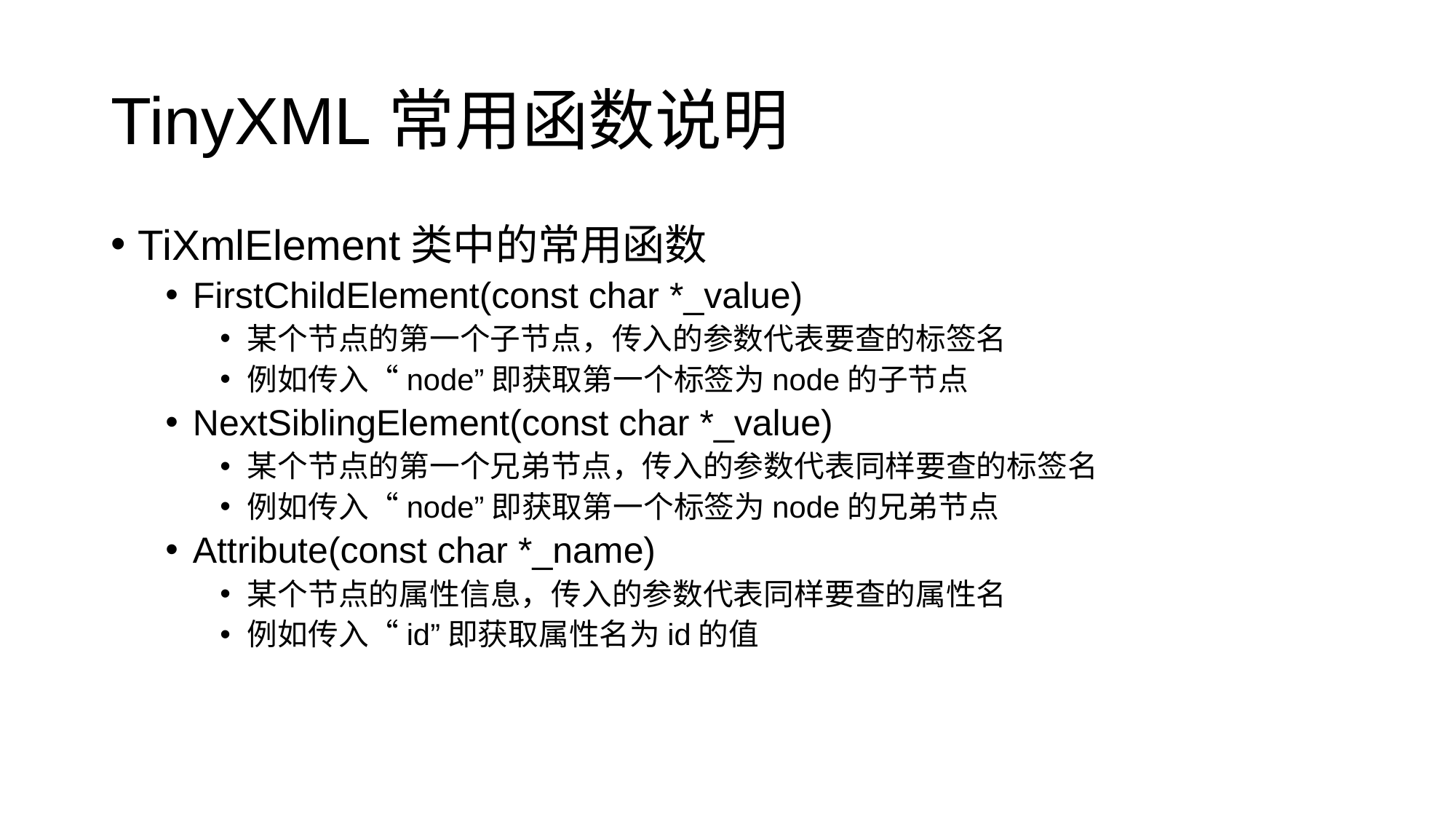

# TinyXML常用函数说明
TiXmlElement类中的常用函数
FirstChildElement(const char *_value)
某个节点的第一个子节点，传入的参数代表要查的标签名
例如传入“node”即获取第一个标签为node的子节点
NextSiblingElement(const char *_value)
某个节点的第一个兄弟节点，传入的参数代表同样要查的标签名
例如传入“node”即获取第一个标签为node的兄弟节点
Attribute(const char *_name)
某个节点的属性信息，传入的参数代表同样要查的属性名
例如传入“id”即获取属性名为id的值